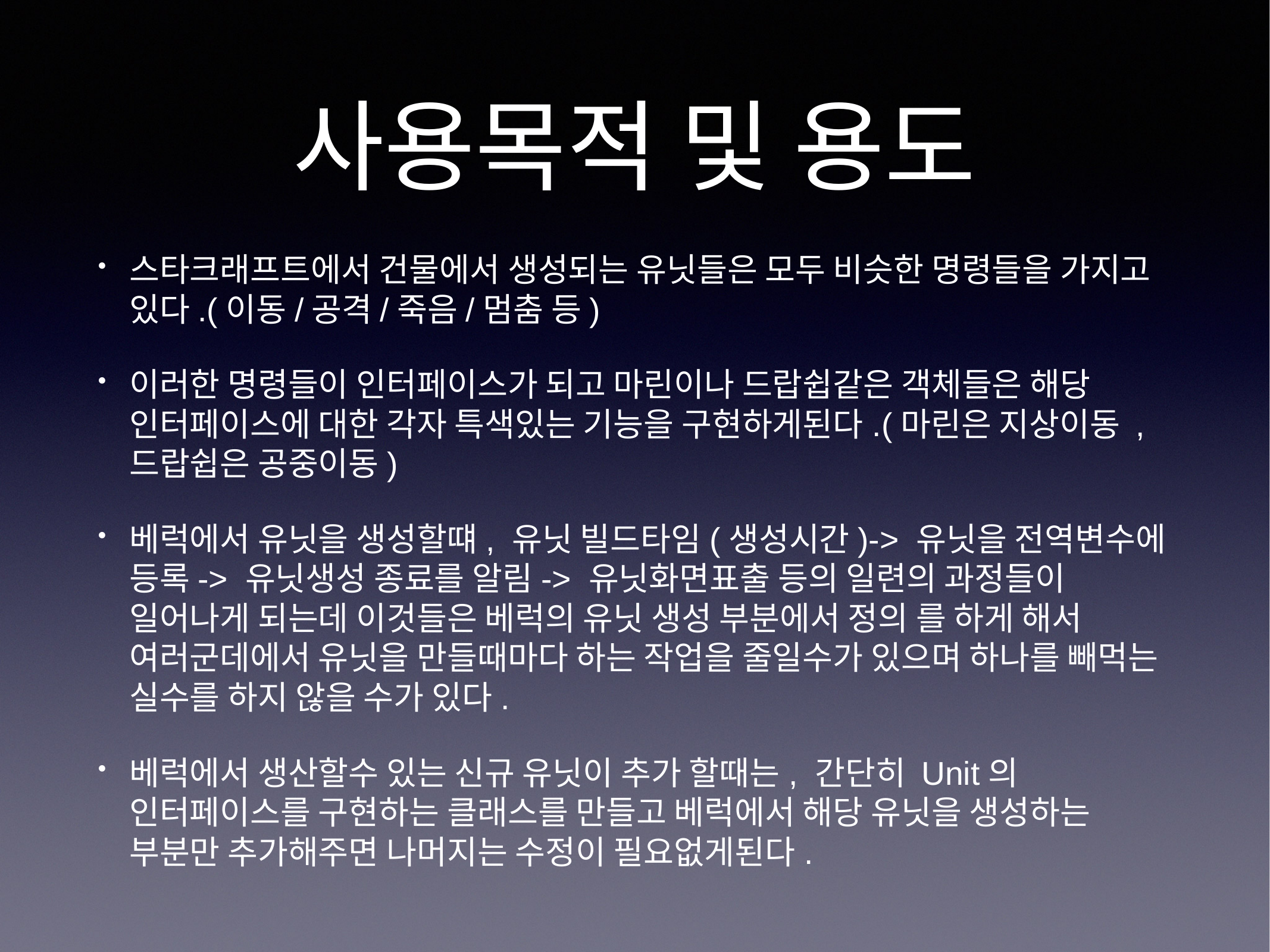

# 사용목적 및 용도
스타크래프트에서 건물에서 생성되는 유닛들은 모두 비슷한 명령들을 가지고 있다.(이동/공격/죽음/멈춤 등)
이러한 명령들이 인터페이스가 되고 마린이나 드랍쉽같은 객체들은 해당 인터페이스에 대한 각자 특색있는 기능을 구현하게된다.(마린은 지상이동 , 드랍쉽은 공중이동)
베럭에서 유닛을 생성할떄, 유닛 빌드타임(생성시간)-> 유닛을 전역변수에 등록-> 유닛생성 종료를 알림-> 유닛화면표출 등의 일련의 과정들이 일어나게 되는데 이것들은 베럭의 유닛 생성 부분에서 정의 를 하게 해서 여러군데에서 유닛을 만들때마다 하는 작업을 줄일수가 있으며 하나를 빼먹는 실수를 하지 않을 수가 있다.
베럭에서 생산할수 있는 신규 유닛이 추가 할때는, 간단히 Unit의 인터페이스를 구현하는 클래스를 만들고 베럭에서 해당 유닛을 생성하는 부분만 추가해주면 나머지는 수정이 필요없게된다.